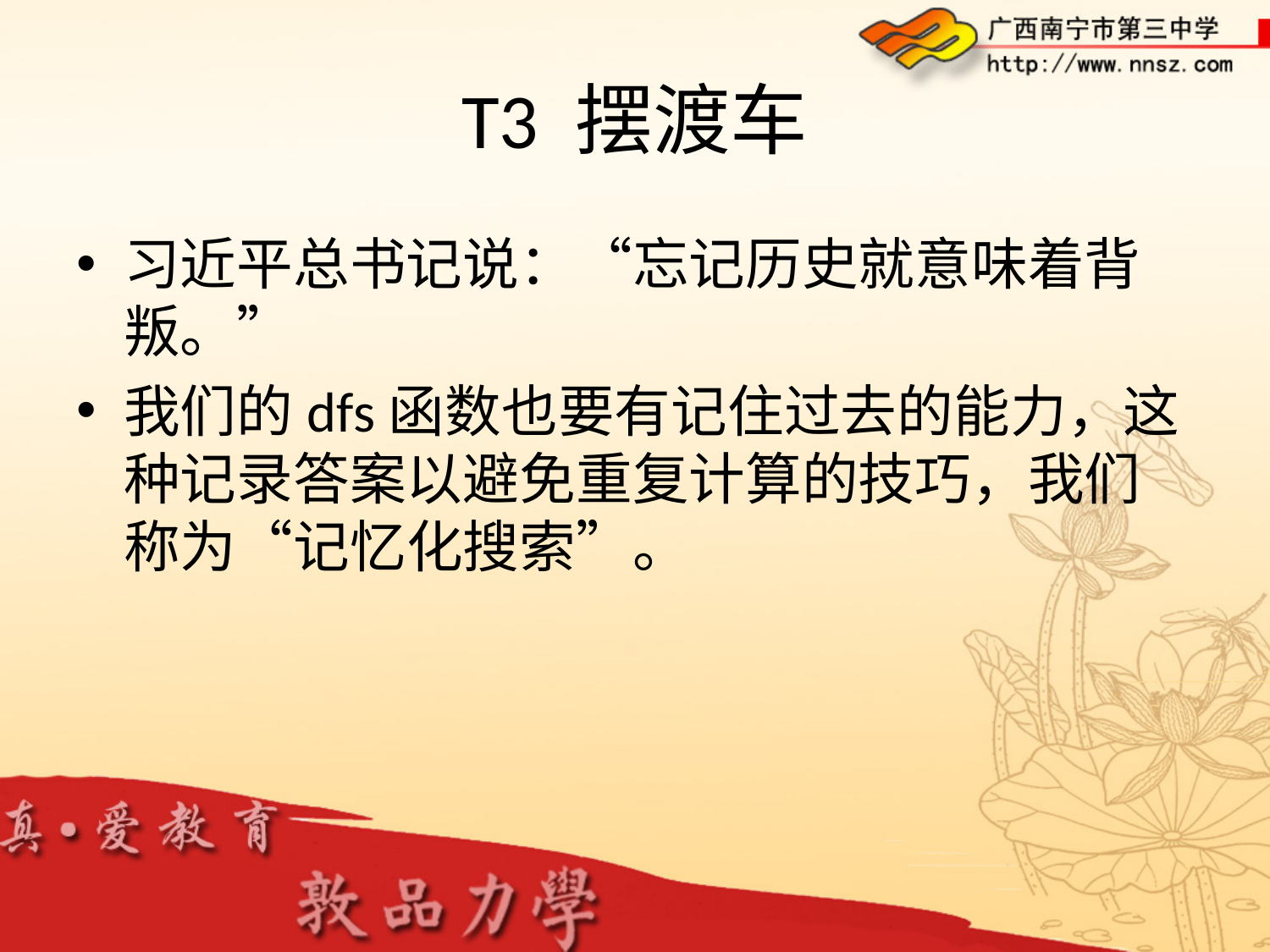

# T3 摆渡车
习近平总书记说：“忘记历史就意味着背叛。”
我们的dfs函数也要有记住过去的能力，这种记录答案以避免重复计算的技巧，我们称为“记忆化搜索”。